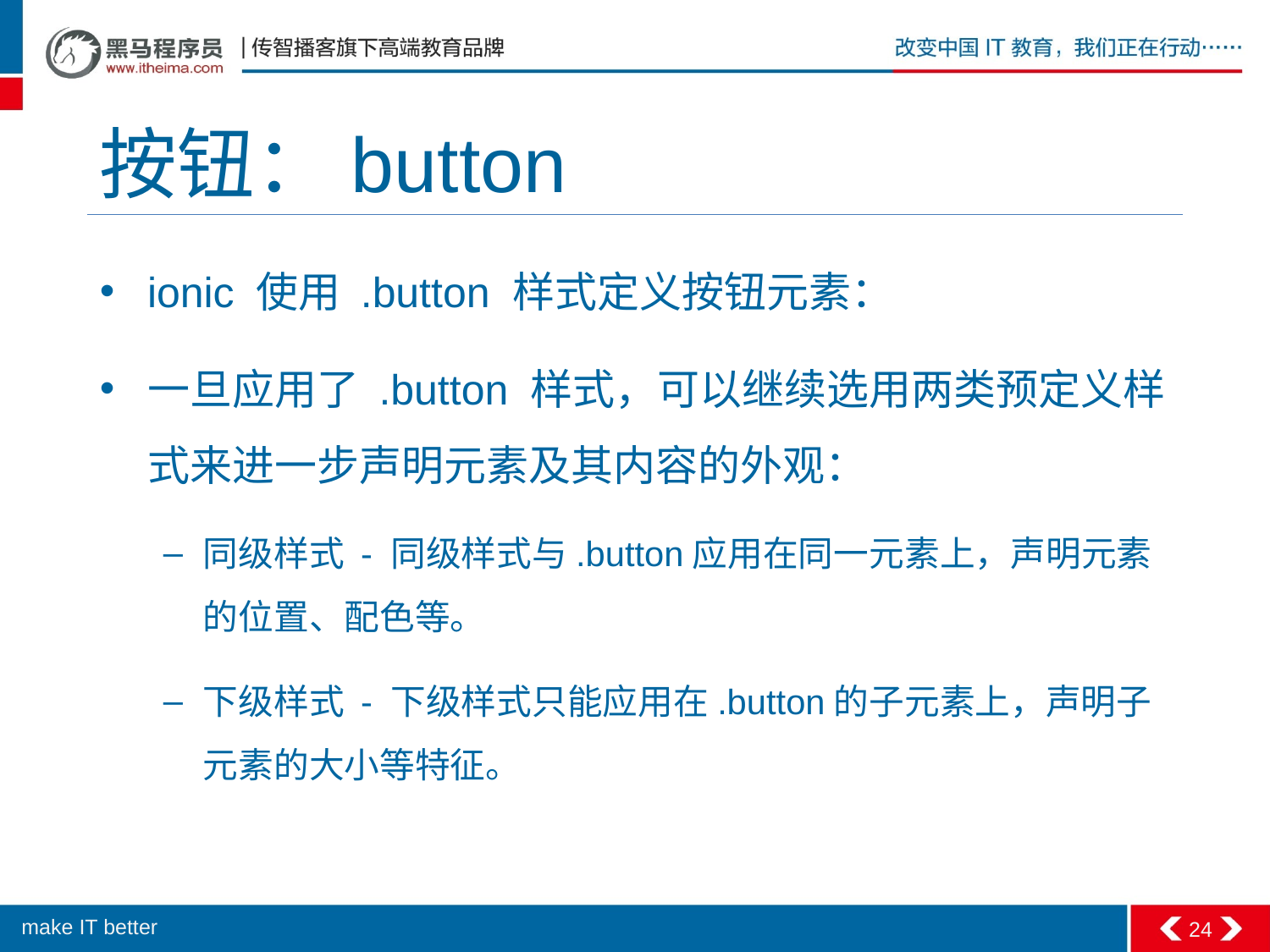

# 按钮：button
ionic 使用 .button 样式定义按钮元素：
一旦应用了 .button 样式，可以继续选用两类预定义样式来进一步声明元素及其内容的外观：
同级样式 - 同级样式与.button应用在同一元素上，声明元素的位置、配色等。
下级样式 - 下级样式只能应用在.button的子元素上，声明子元素的大小等特征。
24

make IT better